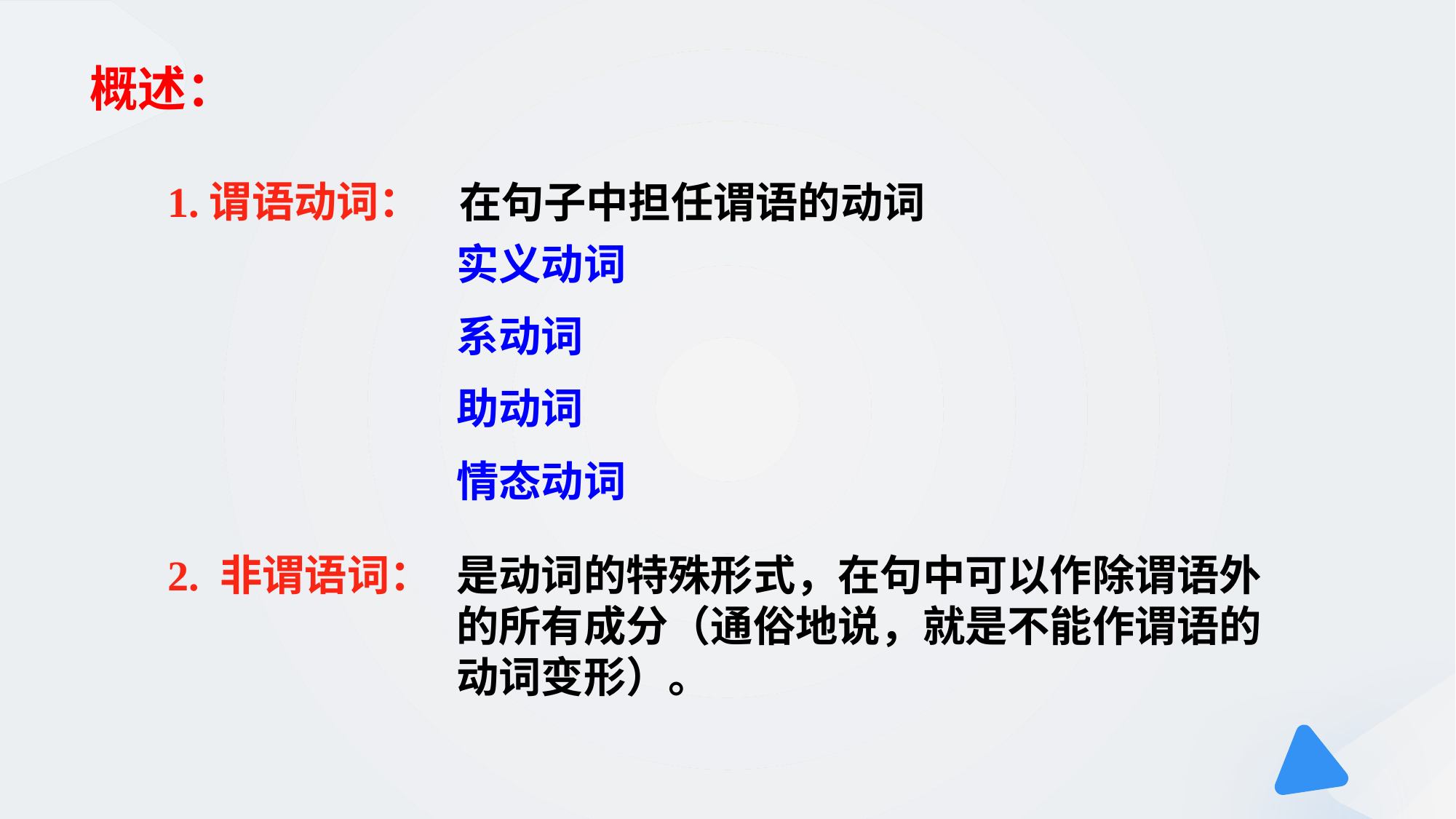

# 概述：
1.谓语动词：
在句子中担任谓语的动词
实义动词
系动词
助动词
情态动词
2. 非谓语词：
是动词的特殊形式，在句中可以作除谓语外的所有成分（通俗地说，就是不能作谓语的动词变形）。